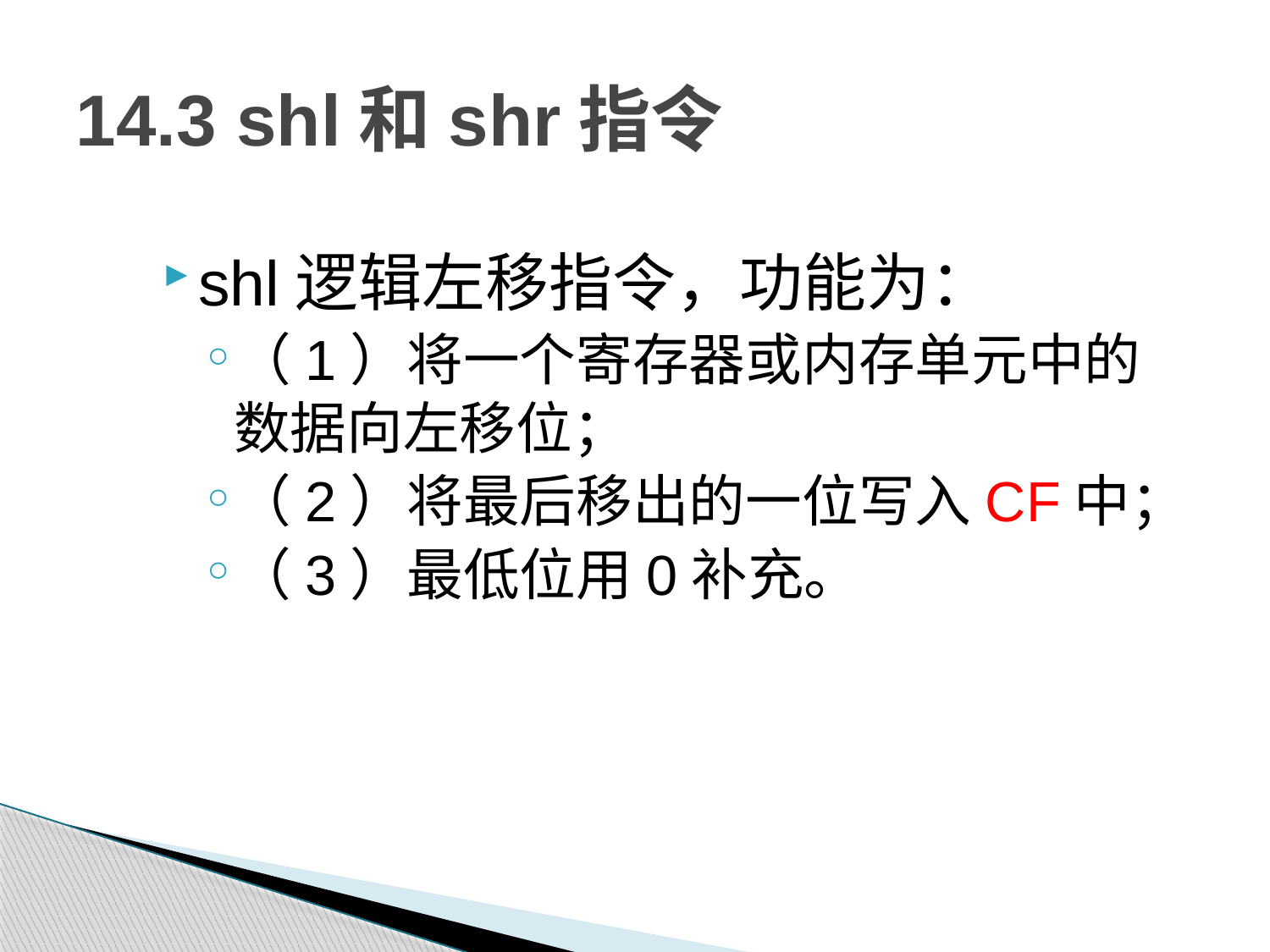

# 14.3 shl和shr指令
shl逻辑左移指令，功能为：
（1）将一个寄存器或内存单元中的数据向左移位；
（2）将最后移出的一位写入CF中；
（3）最低位用0补充。